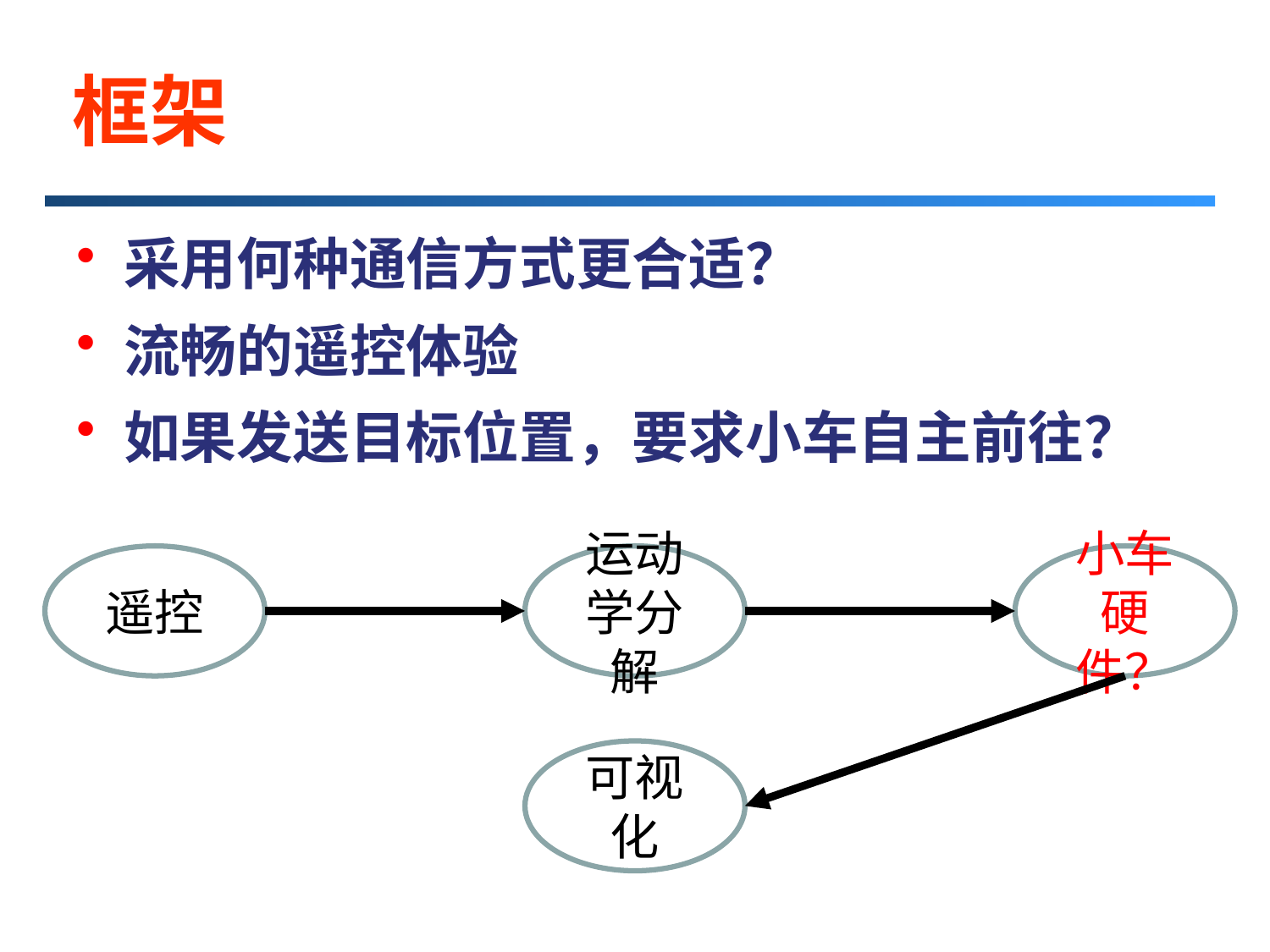

# 框架
采用何种通信方式更合适？
流畅的遥控体验
如果发送目标位置，要求小车自主前往？
遥控
运动学分解
小车硬件？
可视化